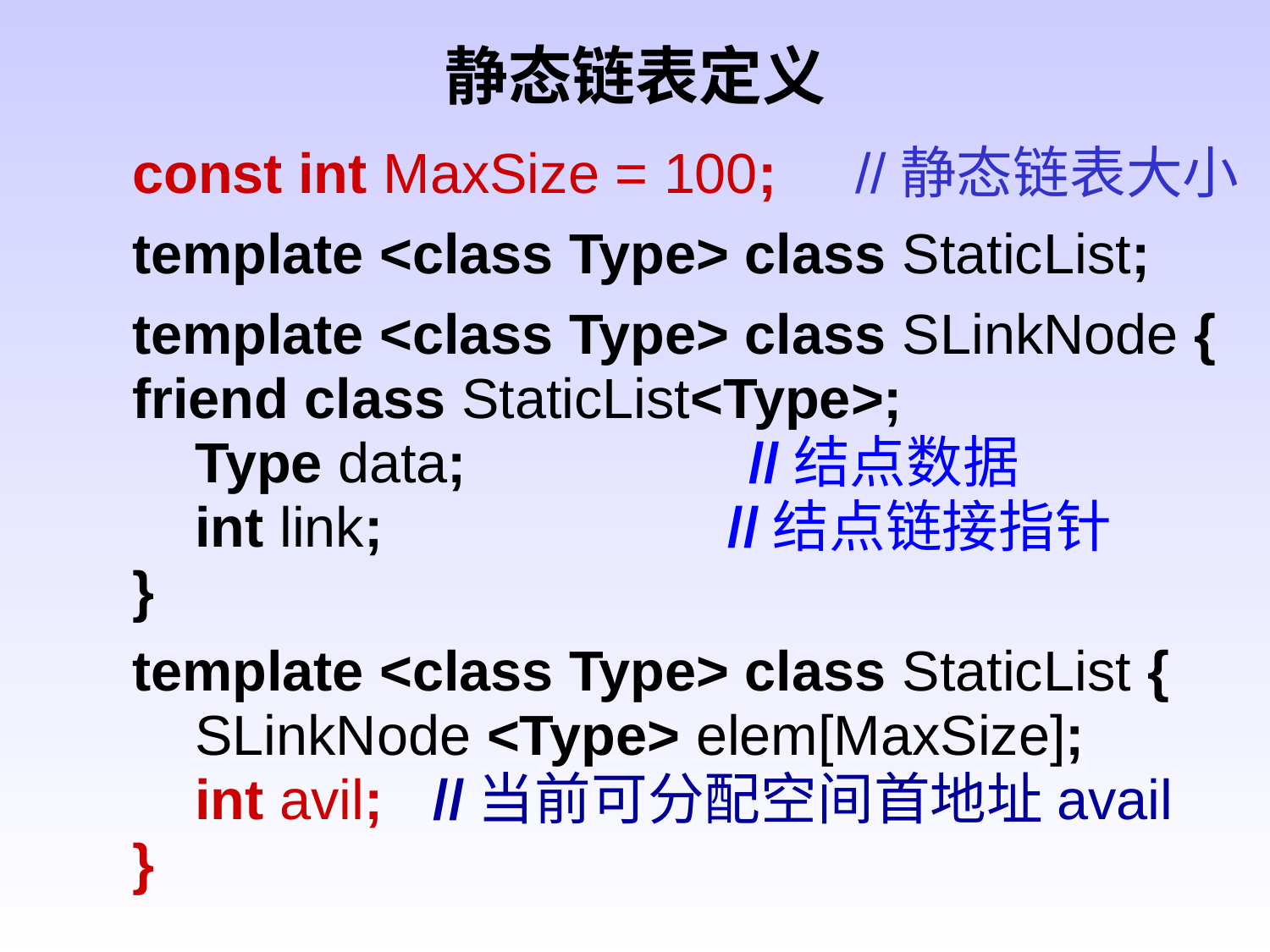

# 静态链表定义
const int MaxSize = 100;     //静态链表大小

template <class Type> class StaticList;

template <class Type> class SLinkNode {
friend class StaticList<Type>;
    Type data;                  //结点数据
    int link;                      //结点链接指针
}

template <class Type> class StaticList {
    SLinkNode <Type> elem[MaxSize];
    int avil;	   //当前可分配空间首地址avail
}